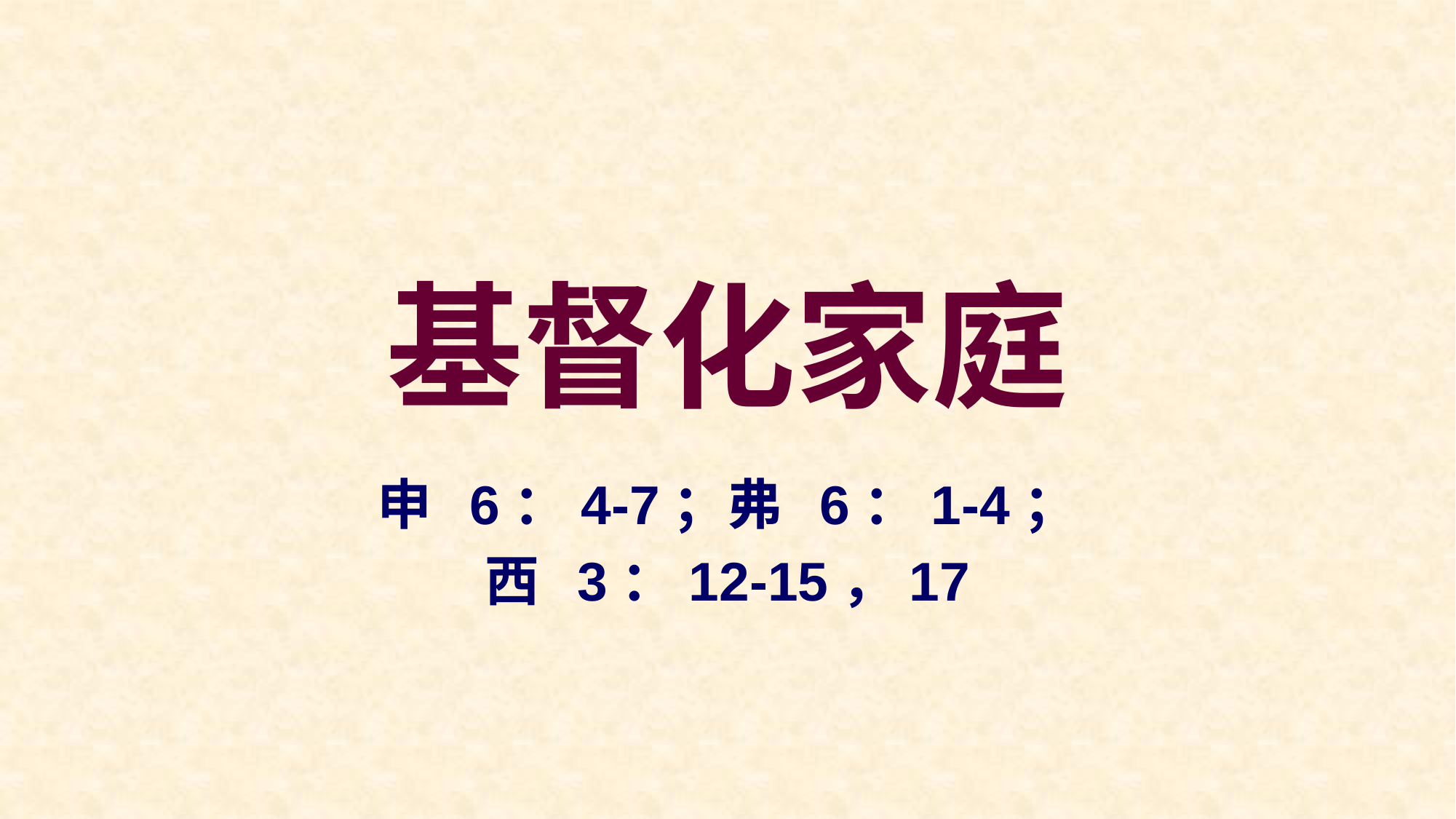

# 基督化家庭
申  6：4-7；弗  6：1-4；
西  3：12-15，17